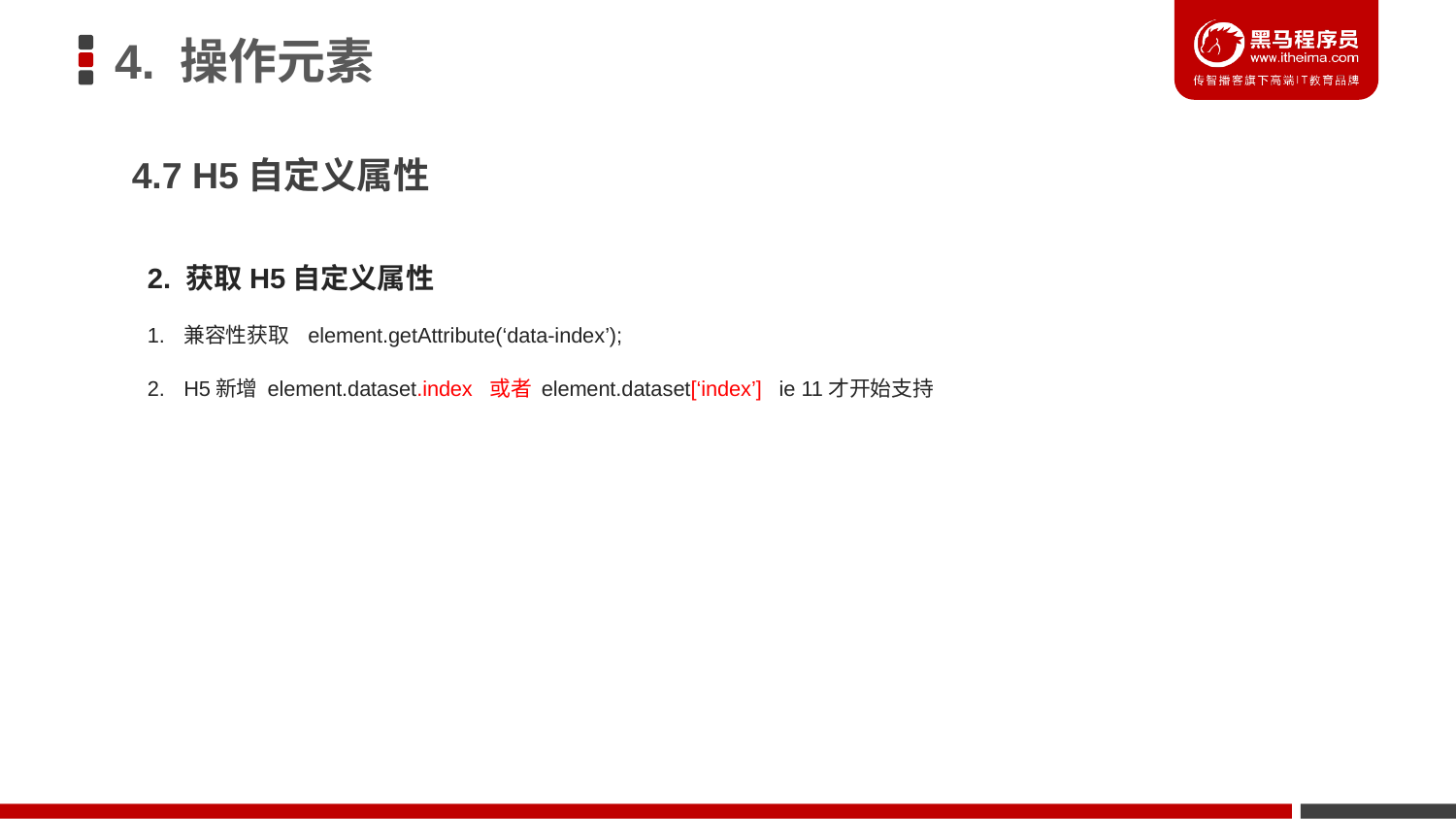

# 4. 操作元素
4.7 H5自定义属性
2. 获取H5自定义属性
兼容性获取   element.getAttribute(‘data-index’);
H5新增 element.dataset.index  或者 element.dataset[‘index’]   ie 11才开始支持